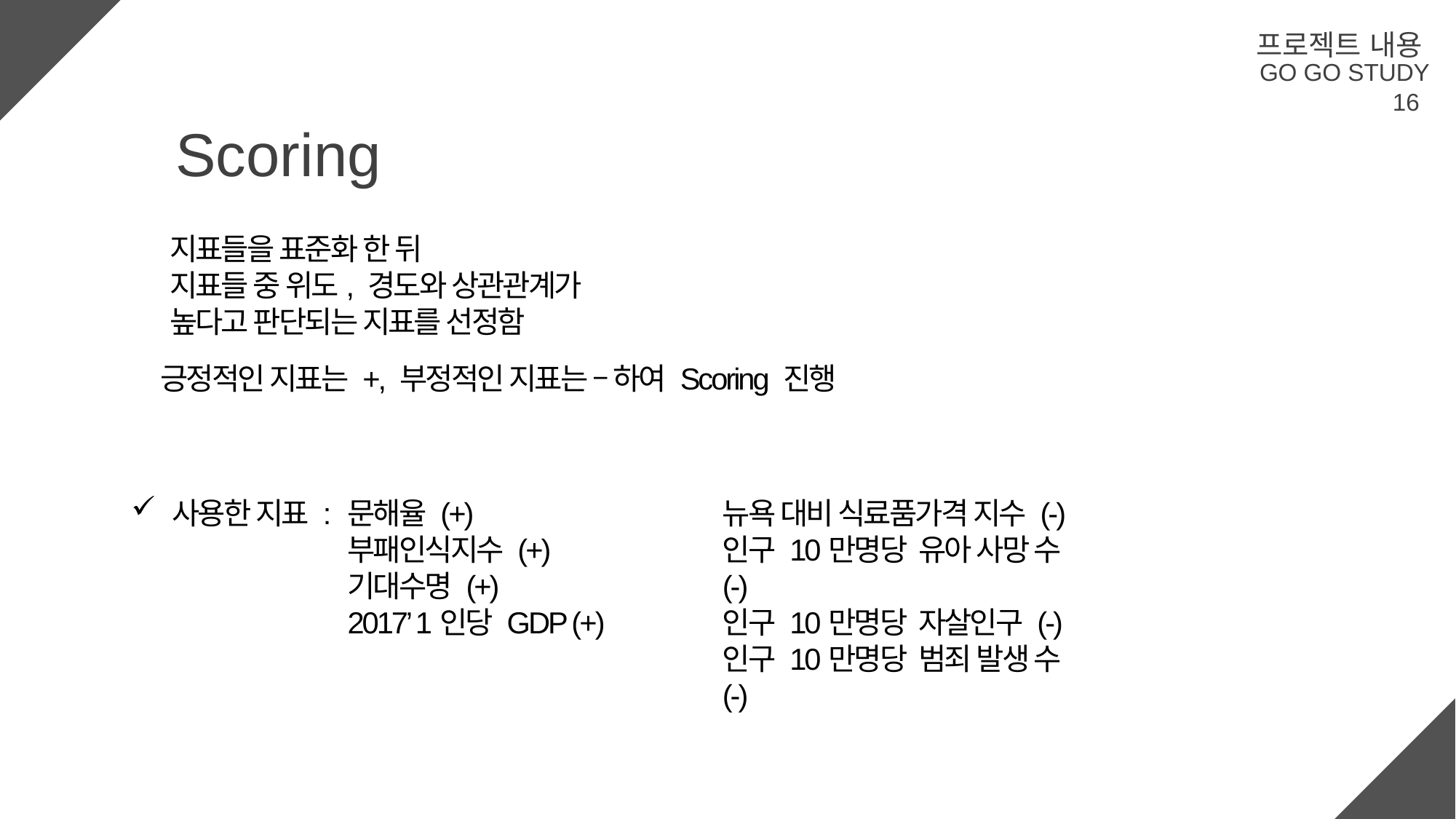

프로젝트 내용
GO GO STUDY
16
Scoring
지표들을 표준화 한 뒤
지표들 중 위도, 경도와 상관관계가
높다고 판단되는 지표를 선정함

긍정적인 지표는 +, 부정적인 지표는 – 하여 Scoring 진행
사용한 지표 :
문해율 (+)
부패인식지수 (+)
기대수명 (+)
2017’ 1인당 GDP (+)

뉴욕 대비 식료품가격 지수 (-)
인구 10만명당  유아 사망 수 (-)
인구 10만명당  자살인구 (-)
인구 10만명당  범죄 발생 수 (-)